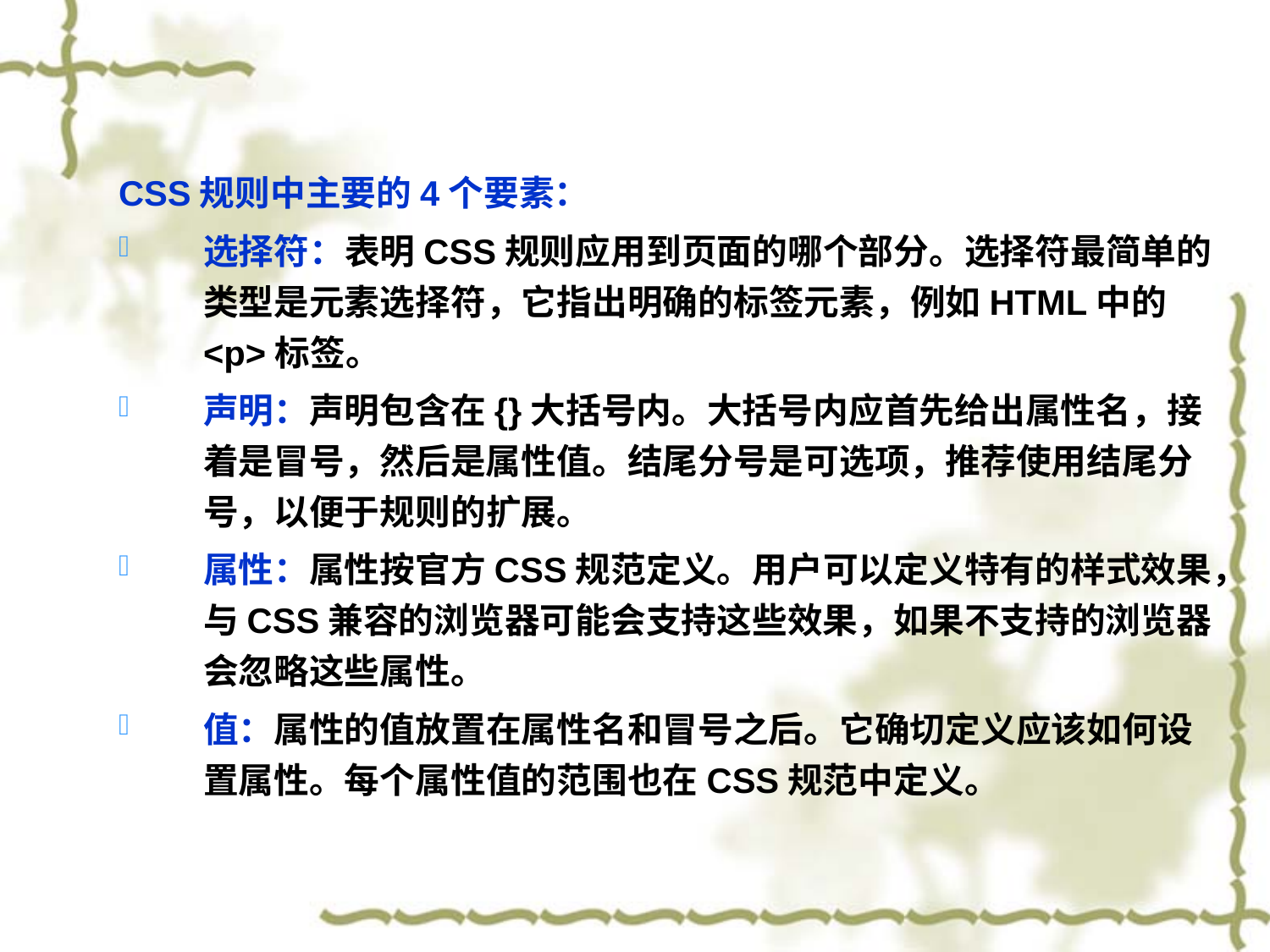

CSS规则中主要的4个要素：
选择符：表明CSS规则应用到页面的哪个部分。选择符最简单的类型是元素选择符，它指出明确的标签元素，例如HTML中的<p>标签。
声明：声明包含在{}大括号内。大括号内应首先给出属性名，接着是冒号，然后是属性值。结尾分号是可选项，推荐使用结尾分号，以便于规则的扩展。
属性：属性按官方CSS规范定义。用户可以定义特有的样式效果，与CSS兼容的浏览器可能会支持这些效果，如果不支持的浏览器会忽略这些属性。
值：属性的值放置在属性名和冒号之后。它确切定义应该如何设置属性。每个属性值的范围也在CSS规范中定义。